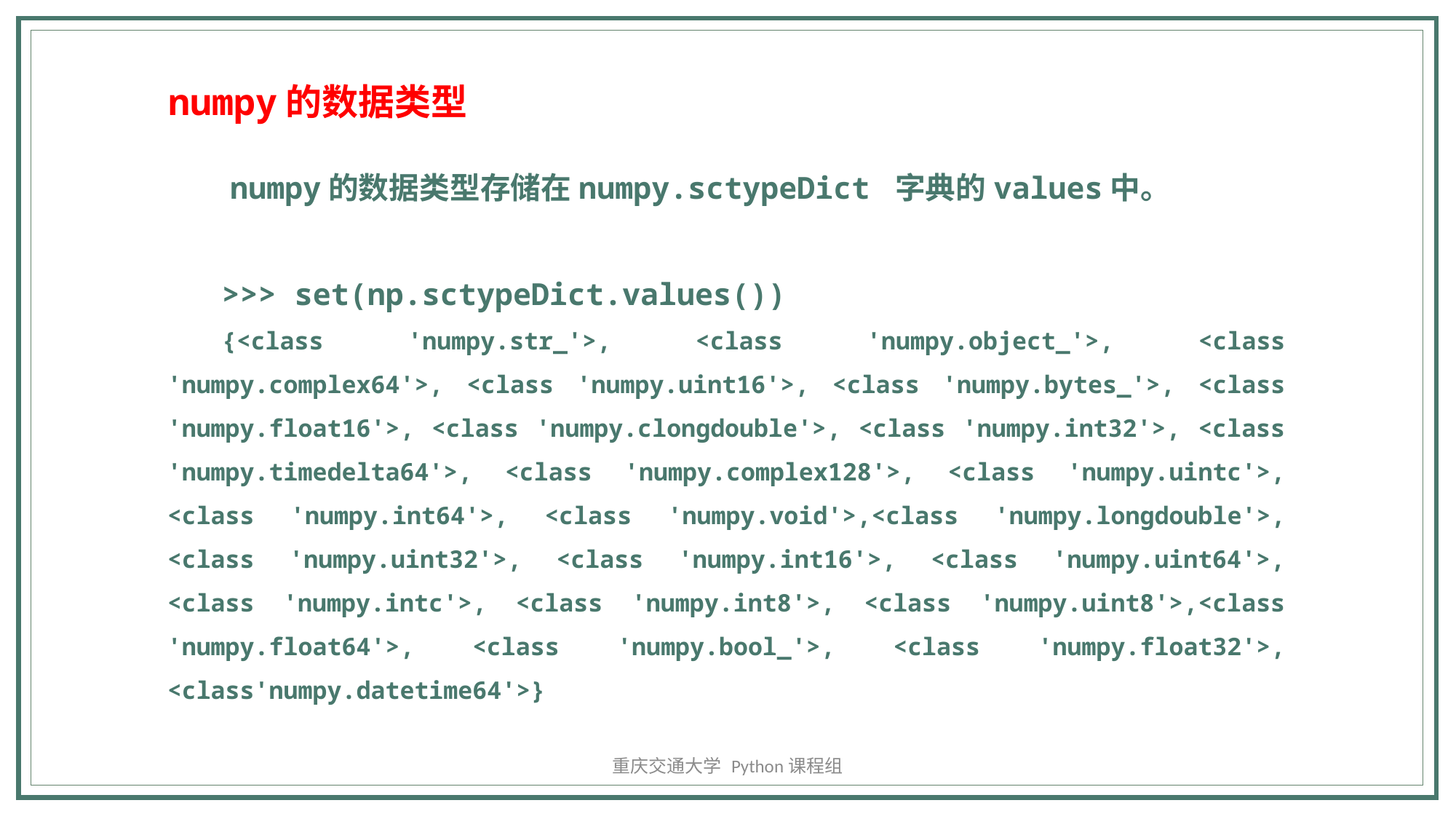

numpy的数据类型
numpy的数据类型存储在numpy.sctypeDict 字典的values中。
>>> set(np.sctypeDict.values())
{<class 'numpy.str_'>, <class 'numpy.object_'>, <class 'numpy.complex64'>, <class 'numpy.uint16'>, <class 'numpy.bytes_'>, <class 'numpy.float16'>, <class 'numpy.clongdouble'>, <class 'numpy.int32'>, <class 'numpy.timedelta64'>, <class 'numpy.complex128'>, <class 'numpy.uintc'>, <class 'numpy.int64'>, <class 'numpy.void'>,<class 'numpy.longdouble'>, <class 'numpy.uint32'>, <class 'numpy.int16'>, <class 'numpy.uint64'>, <class 'numpy.intc'>, <class 'numpy.int8'>, <class 'numpy.uint8'>,<class 'numpy.float64'>, <class 'numpy.bool_'>, <class 'numpy.float32'>, <class'numpy.datetime64'>}
重庆交通大学 Python课程组